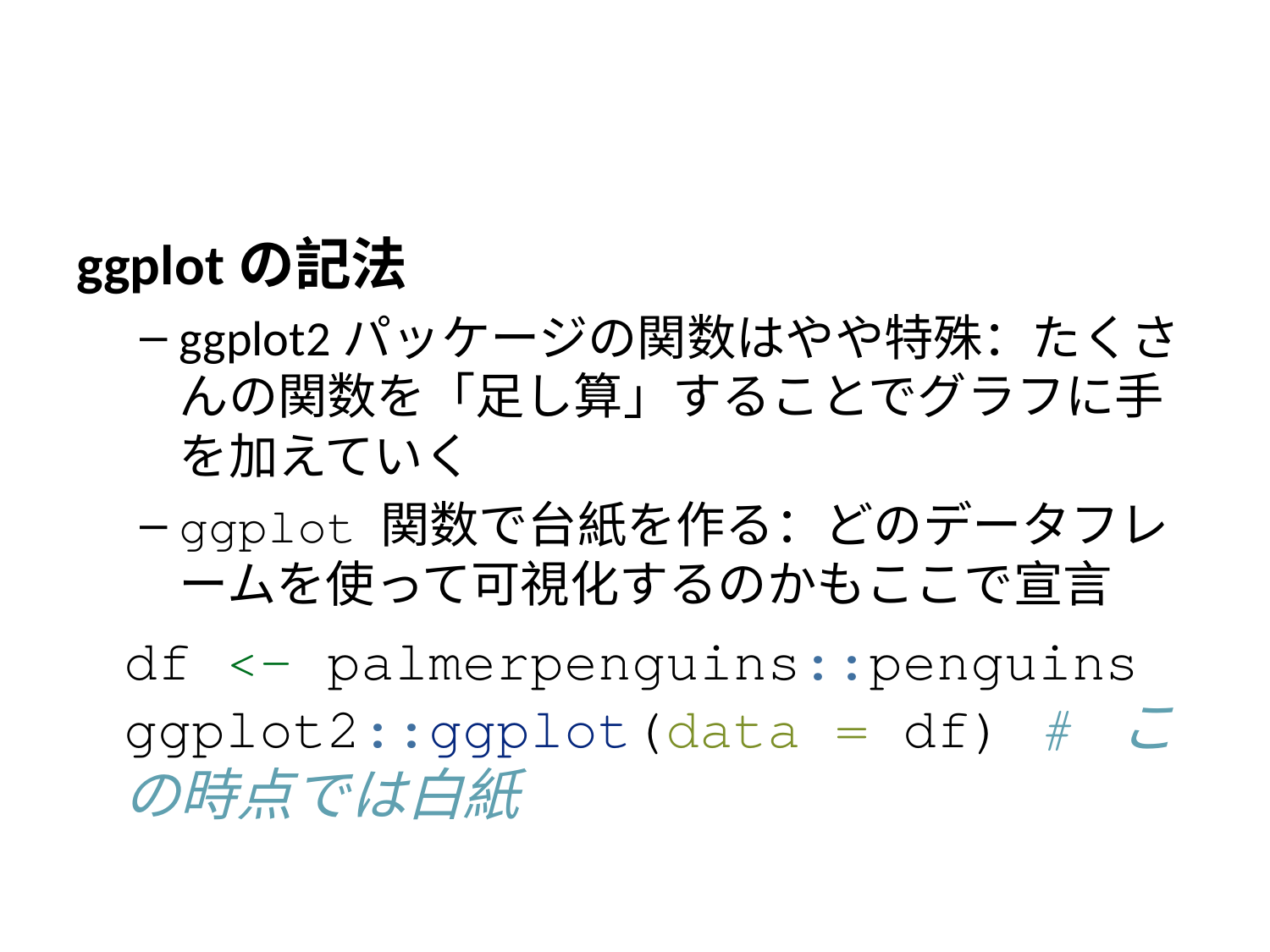

ggplotの記法
ggplot2パッケージの関数はやや特殊：たくさんの関数を「足し算」することでグラフに手を加えていく
ggplot 関数で台紙を作る：どのデータフレームを使って可視化するのかもここで宣言
df <- palmerpenguins::penguins
ggplot2::ggplot(data = df) # この時点では白紙